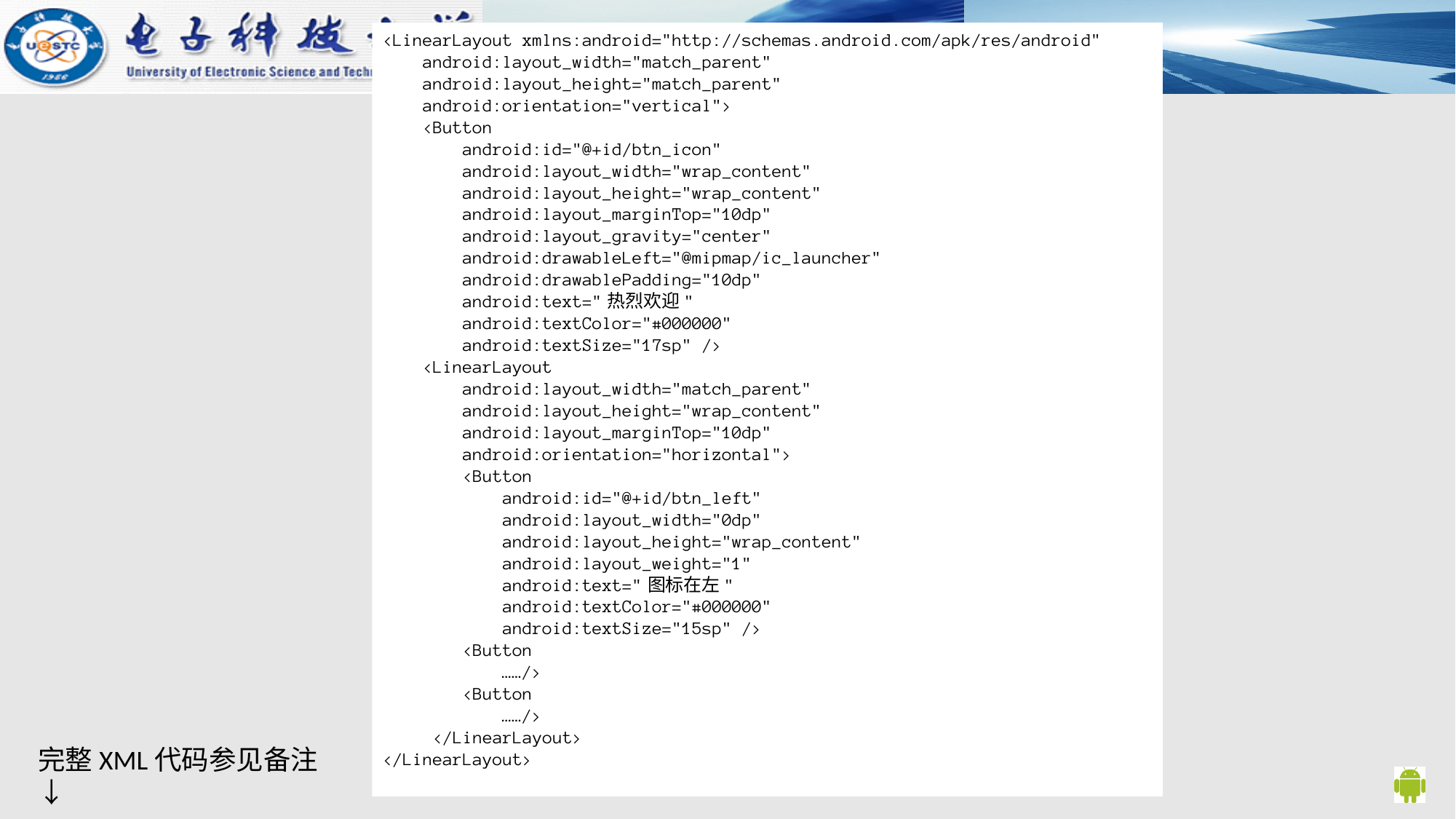

<LinearLayout xmlns:android="http://schemas.android.com/apk/res/android"
    android:layout_width="match_parent"
    android:layout_height="match_parent"
    android:orientation="vertical">
    <Button
        android:id="@+id/btn_icon"
        android:layout_width="wrap_content"
        android:layout_height="wrap_content"
        android:layout_marginTop="10dp"
        android:layout_gravity="center"
        android:drawableLeft="@mipmap/ic_launcher"
        android:drawablePadding="10dp"
        android:text="热烈欢迎"
        android:textColor="#000000"
        android:textSize="17sp" />
    <LinearLayout
        android:layout_width="match_parent"
        android:layout_height="wrap_content"
        android:layout_marginTop="10dp"
        android:orientation="horizontal">
        <Button
            android:id="@+id/btn_left"
            android:layout_width="0dp"
            android:layout_height="wrap_content"
            android:layout_weight="1"
            android:text="图标在左"
            android:textColor="#000000"
            android:textSize="15sp" />
        <Button
         	 ……/>
        <Button
         	 ……/>
     </LinearLayout>
</LinearLayout>
完整XML代码参见备注↓